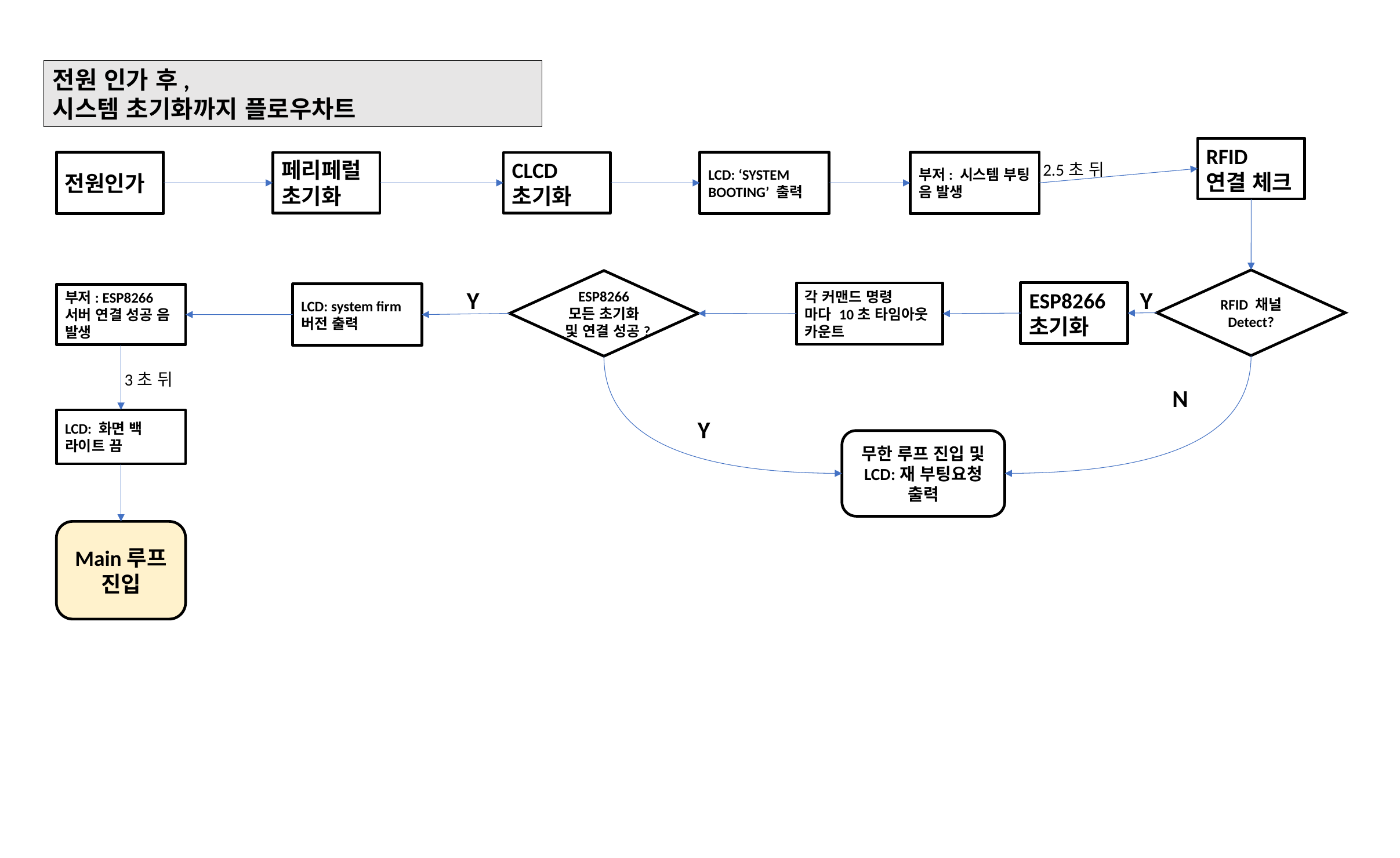

전원 인가 후,
시스템 초기화까지 플로우차트
RFID 연결 체크
전원인가
LCD: ‘SYSTEM BOOTING’ 출력
부저: 시스템 부팅 음 발생
페리페럴 초기화
CLCD
초기화
2.5초 뒤
RFID 채널 Detect?
ESP8266 모든 초기화 및 연결 성공?
Y
Y
ESP8266 초기화
각 커맨드 명령
마다 10초 타임아웃 카운트
부저: ESP8266 서버 연결 성공 음 발생
LCD: system firm버전 출력
3초 뒤
N
LCD: 화면 백 라이트 끔
Y
무한 루프 진입 및 LCD:재 부팅요청 출력
Main루프 진입